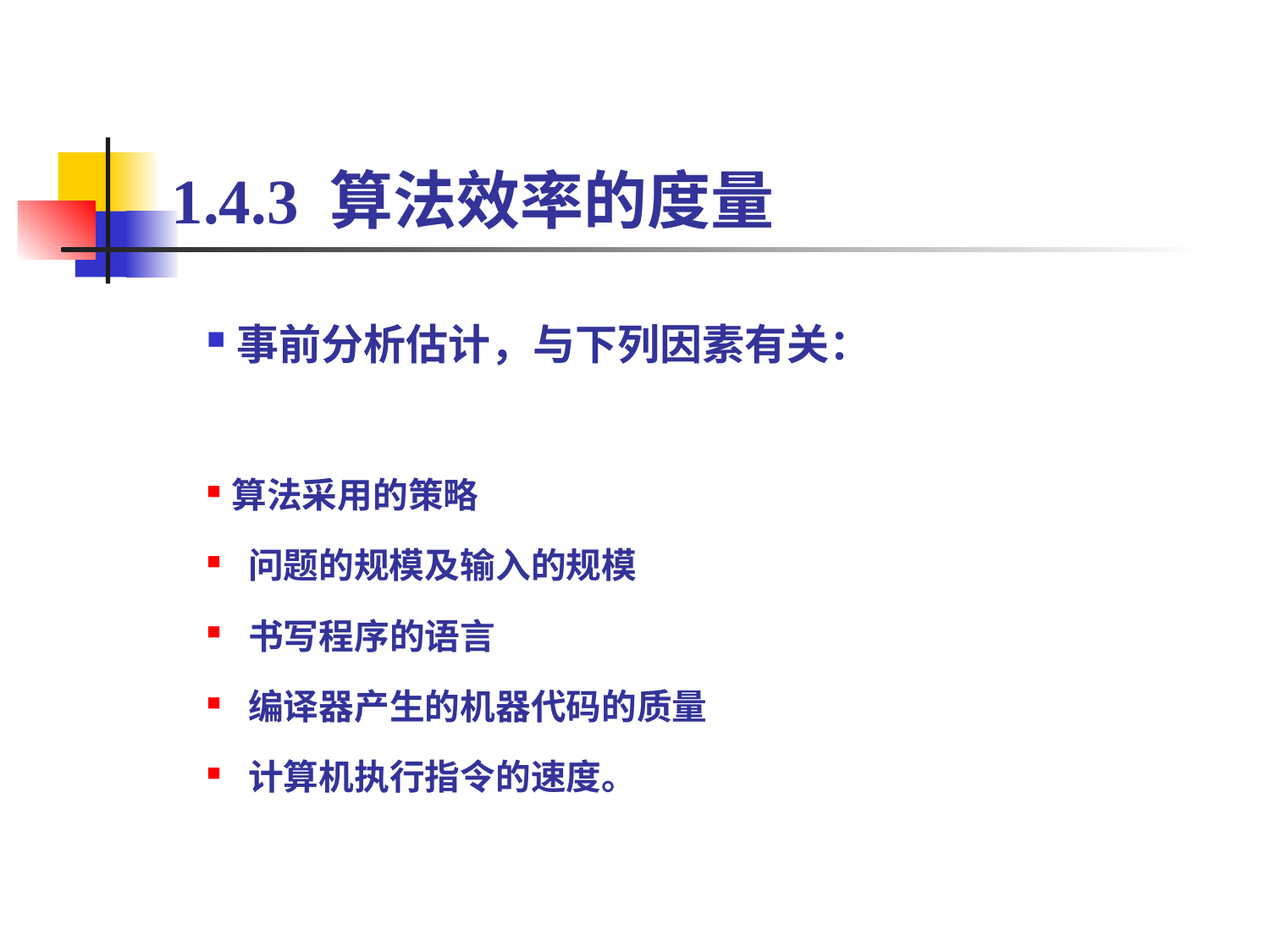

# 1.4.3 算法效率的度量

事前分析估计，与下列因素有关：
算法采用的策略
 问题的规模及输入的规模
 书写程序的语言
 编译器产生的机器代码的质量
 计算机执行指令的速度。